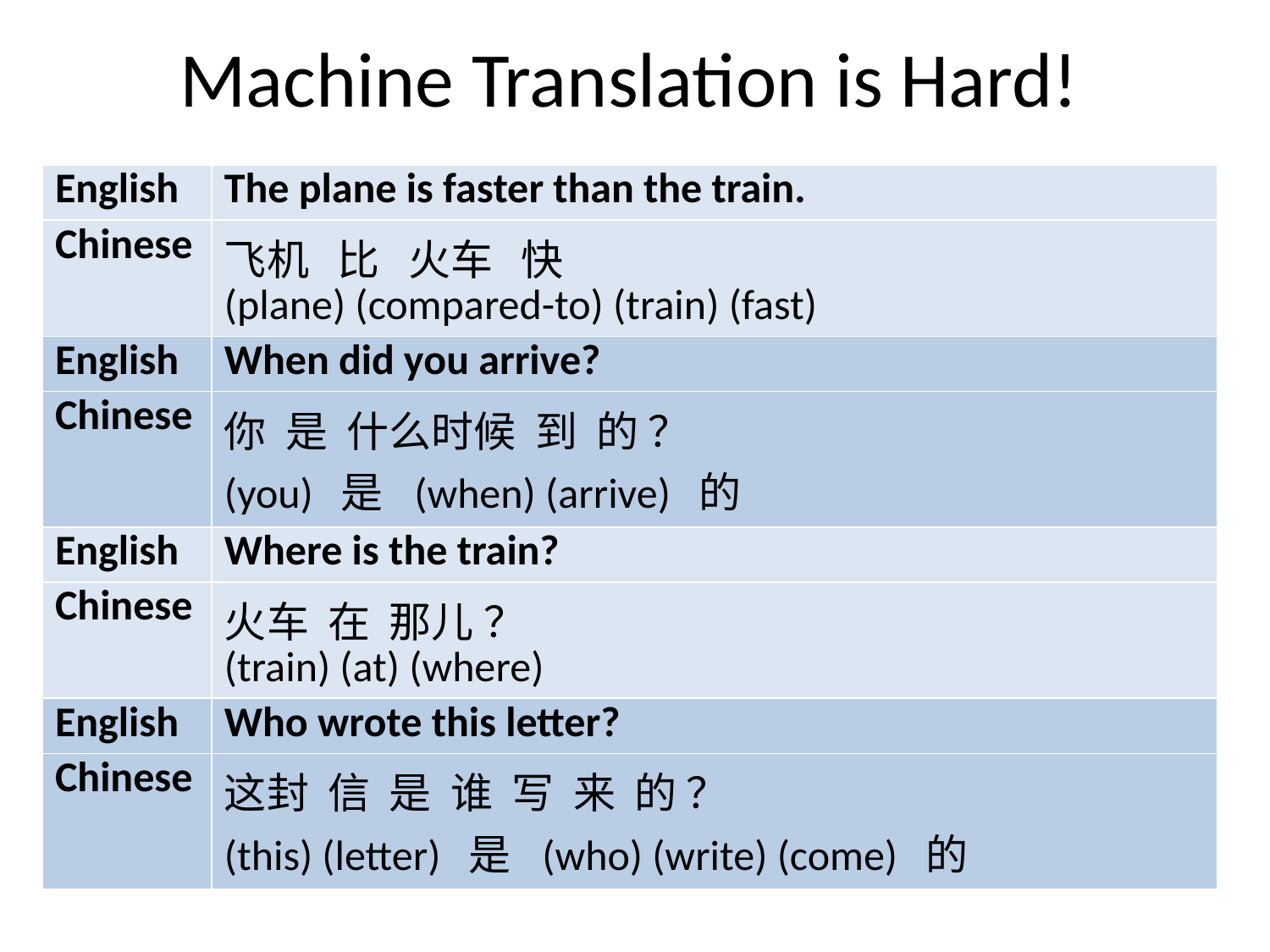

| Machine Translation is Hard! |  |
| --- | --- |
| English | The plane is faster than the train. |
| Chinese | 飞机 比 火车 快 (plane) (compared-to) (train) (fast) |
| English | When did you arrive? |
| Chinese | 你 是 什么时候 到 的 ？ (you) 是 (when) (arrive) 的 |
| English | Where is the train? |
| Chinese | 火车 在 那儿 ？ (train) (at) (where) |
| English | Who wrote this letter? |
| Chinese | 这封 信 是 谁 写 来 的 ？ (this) (letter) 是 (who) (write) (come) 的 |